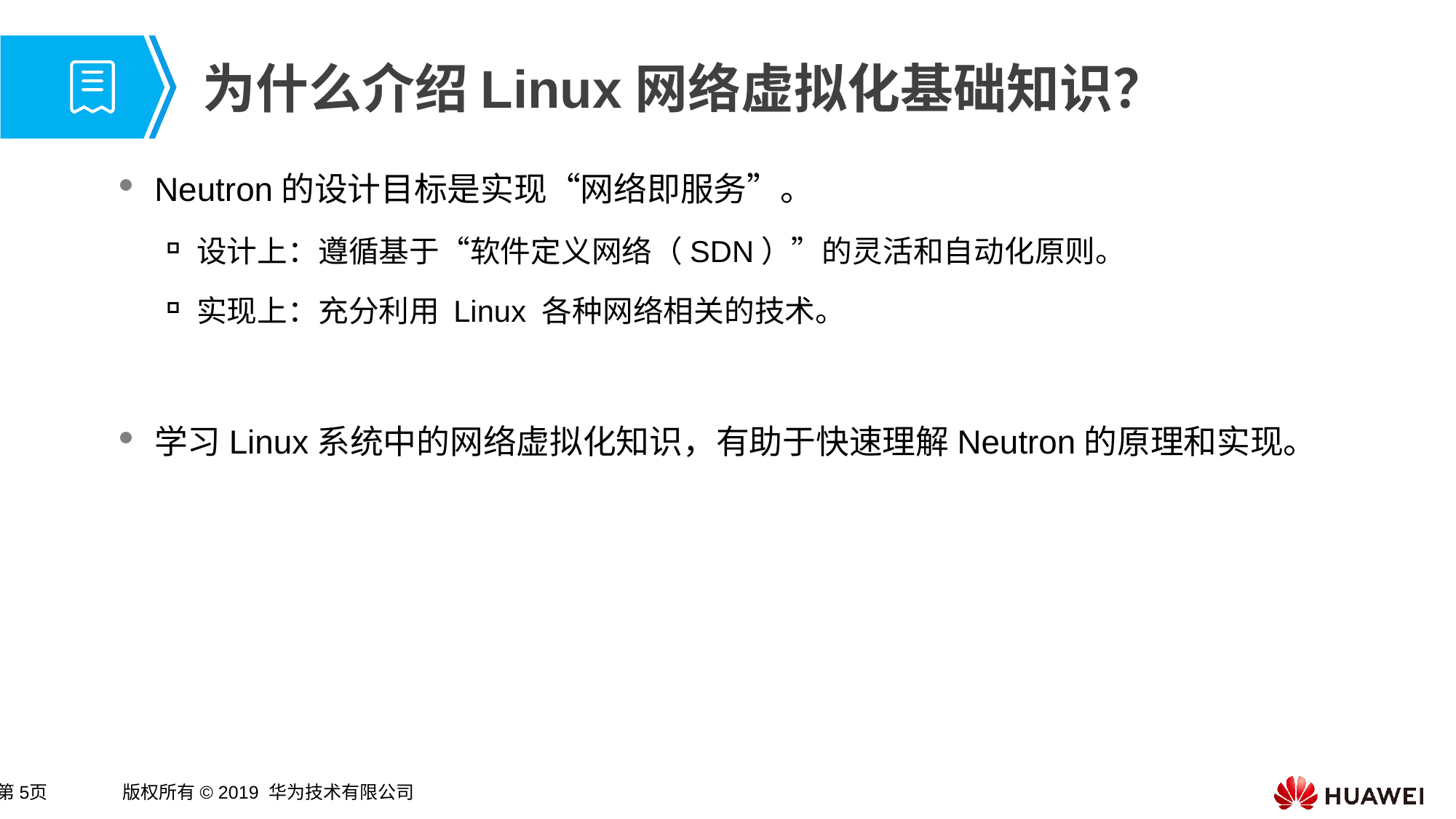

# 为什么介绍Linux网络虚拟化基础知识？
Neutron的设计目标是实现“网络即服务”。
设计上：遵循基于“软件定义网络（SDN）”的灵活和自动化原则。
实现上：充分利用 Linux 各种网络相关的技术。

学习Linux系统中的网络虚拟化知识，有助于快速理解Neutron的原理和实现。